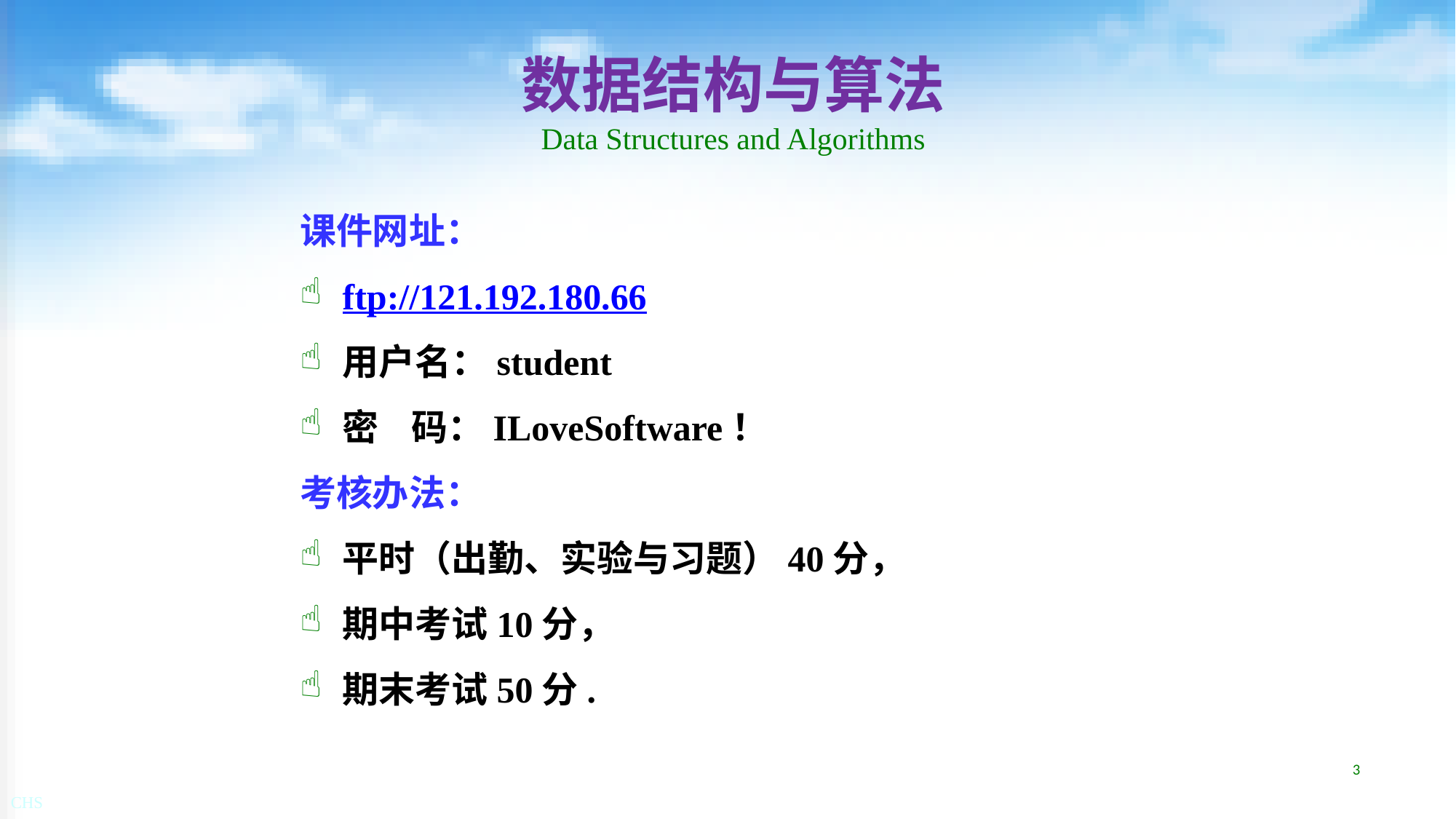

# 数据结构与算法 Data Structures and Algorithms
课件网址：
ftp://121.192.180.66
用户名：student
密    码：ILoveSoftware！
考核办法：
平时（出勤、实验与习题）40分，
期中考试10分，
期末考试50分.
3